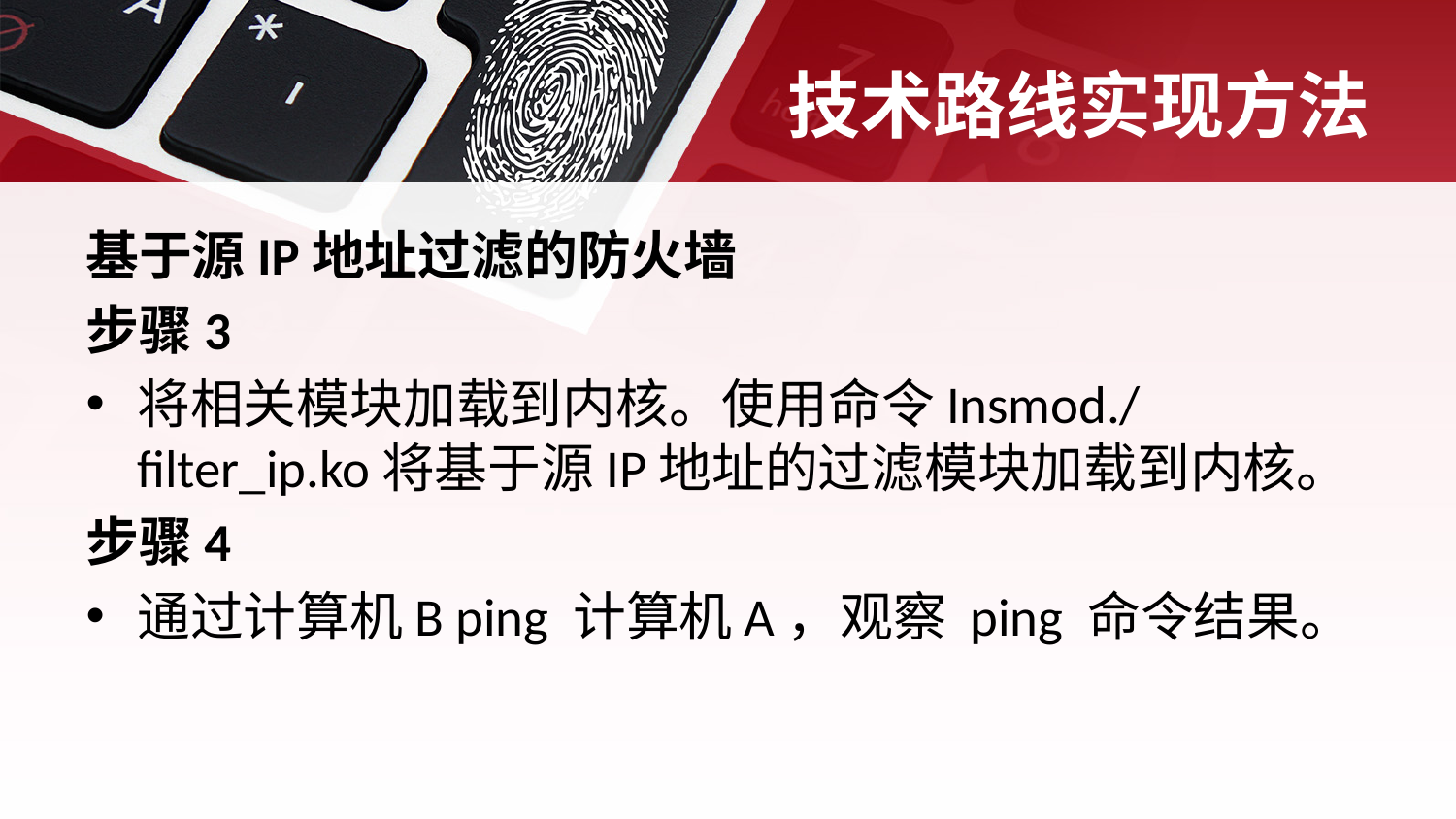

# 技术路线实现方法
基于源IP地址过滤的防火墙
步骤3
将相关模块加载到内核。使用命令Insmod./filter_ip.ko将基于源IP地址的过滤模块加载到内核。
步骤4
通过计算机B ping 计算机A，观察 ping 命令结果。